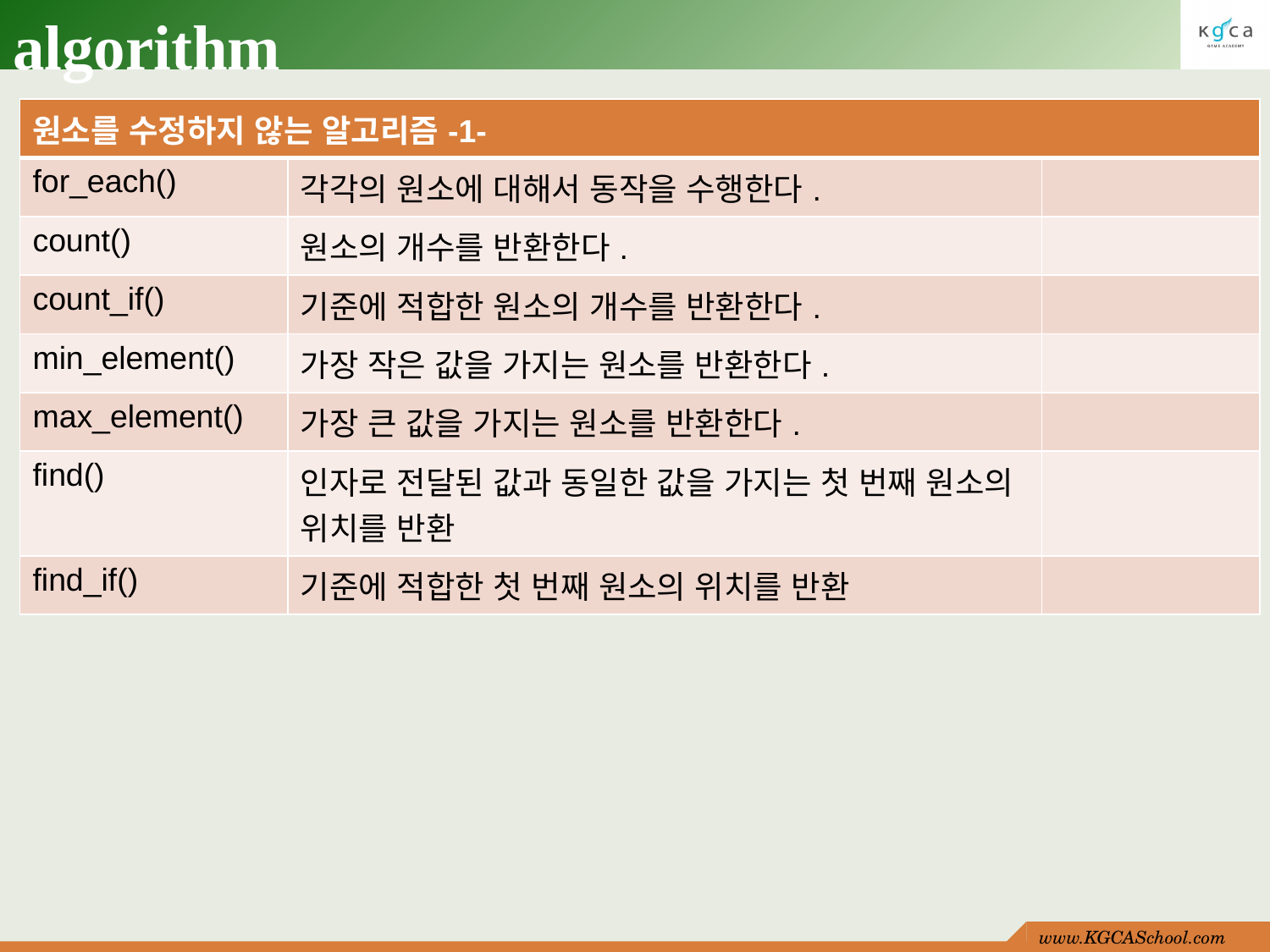

# algorithm
| 원소를 수정하지 않는 알고리즘-1- |  |  |
| --- | --- | --- |
| for\_each() | 각각의 원소에 대해서 동작을 수행한다. |  |
| count() | 원소의 개수를 반환한다. |  |
| count\_if() | 기준에 적합한 원소의 개수를 반환한다. |  |
| min\_element() | 가장 작은 값을 가지는 원소를 반환한다. |  |
| max\_element() | 가장 큰 값을 가지는 원소를 반환한다. |  |
| find() | 인자로 전달된 값과 동일한 값을 가지는 첫 번째 원소의 위치를 반환 |  |
| find\_if() | 기준에 적합한 첫 번째 원소의 위치를 반환 |  |